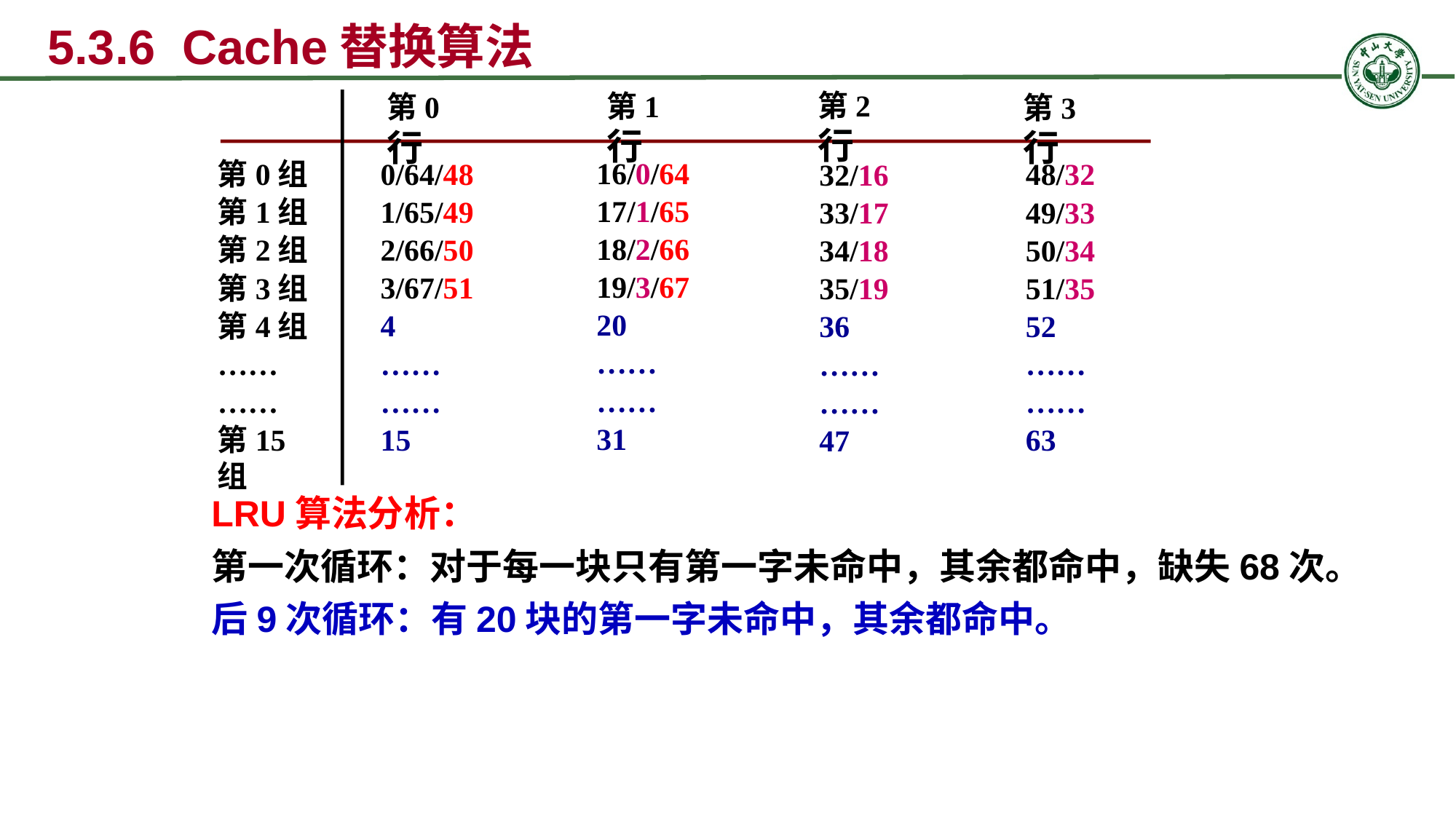

5.3.6  Cache替换算法

第2 行
第1 行
第0 行
第3 行

16/0/64
17/1/65
18/2/66
19/3/67
20
……
……
31
0/64/48
1/65/49
2/66/50
3/67/51
4
……
……
15
第0组
第1组
第2组
第3组
第4组
……
……
第15组
48/32
49/33
50/34
51/35
52
……
……
63
32/16
33/17
34/18
35/19
36
……
……
47
LRU算法分析：
第一次循环：对于每一块只有第一字未命中，其余都命中，缺失68次。
后9次循环：有20块的第一字未命中，其余都命中。